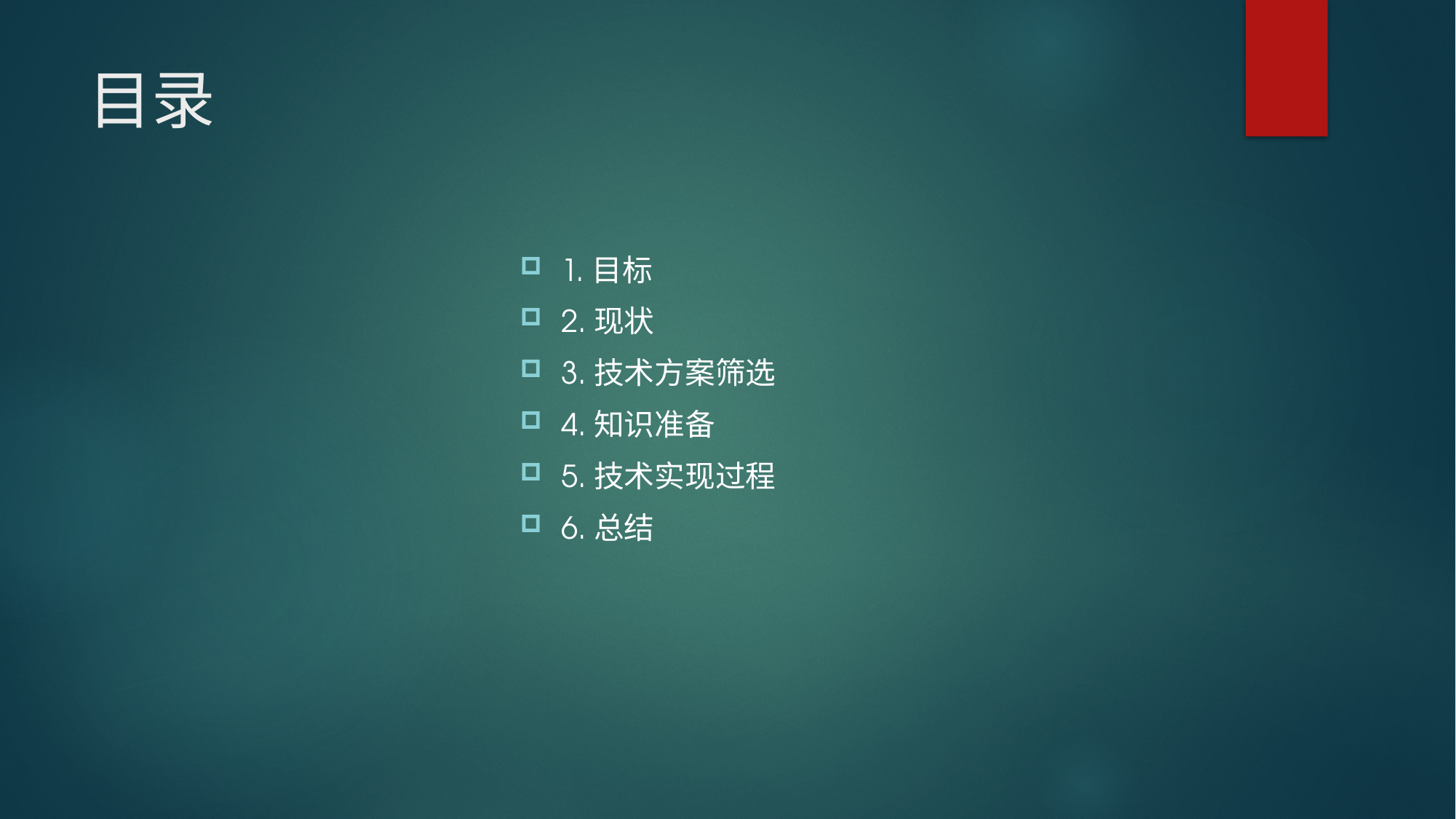

# 目录
1.目标
2.现状
3.技术方案筛选
4.知识准备
5.技术实现过程
6.总结